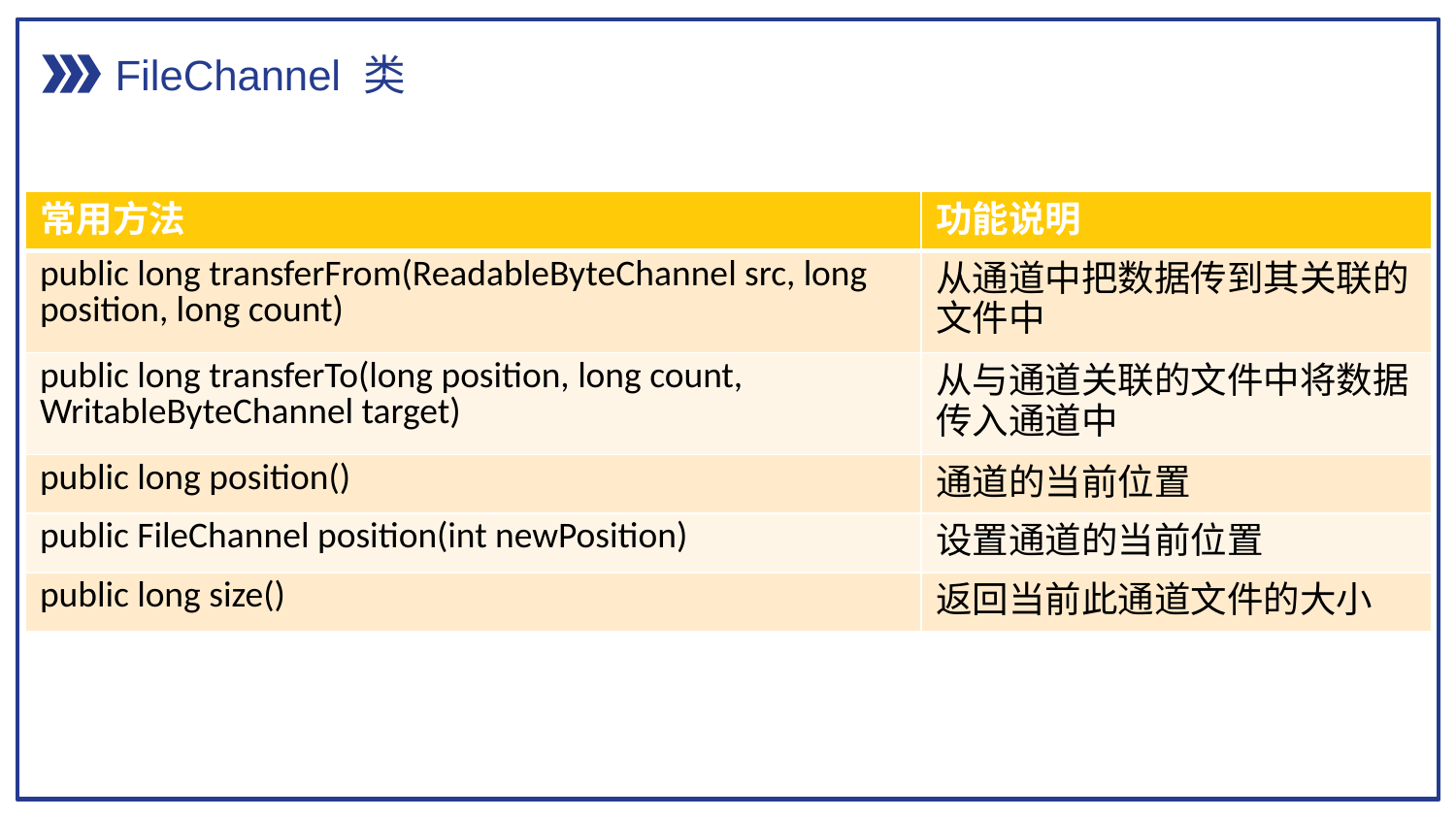

FileChannel 类

| 常用方法 | 功能说明 |
| --- | --- |
| public long transferFrom(ReadableByteChannel src, long position, long count) | 从通道中把数据传到其关联的文件中 |
| public long transferTo(long position, long count, WritableByteChannel target) | 从与通道关联的文件中将数据传入通道中 |
| public long position() | 通道的当前位置 |
| public FileChannel position(int newPosition) | 设置通道的当前位置 |
| public long size() | 返回当前此通道文件的大小 |